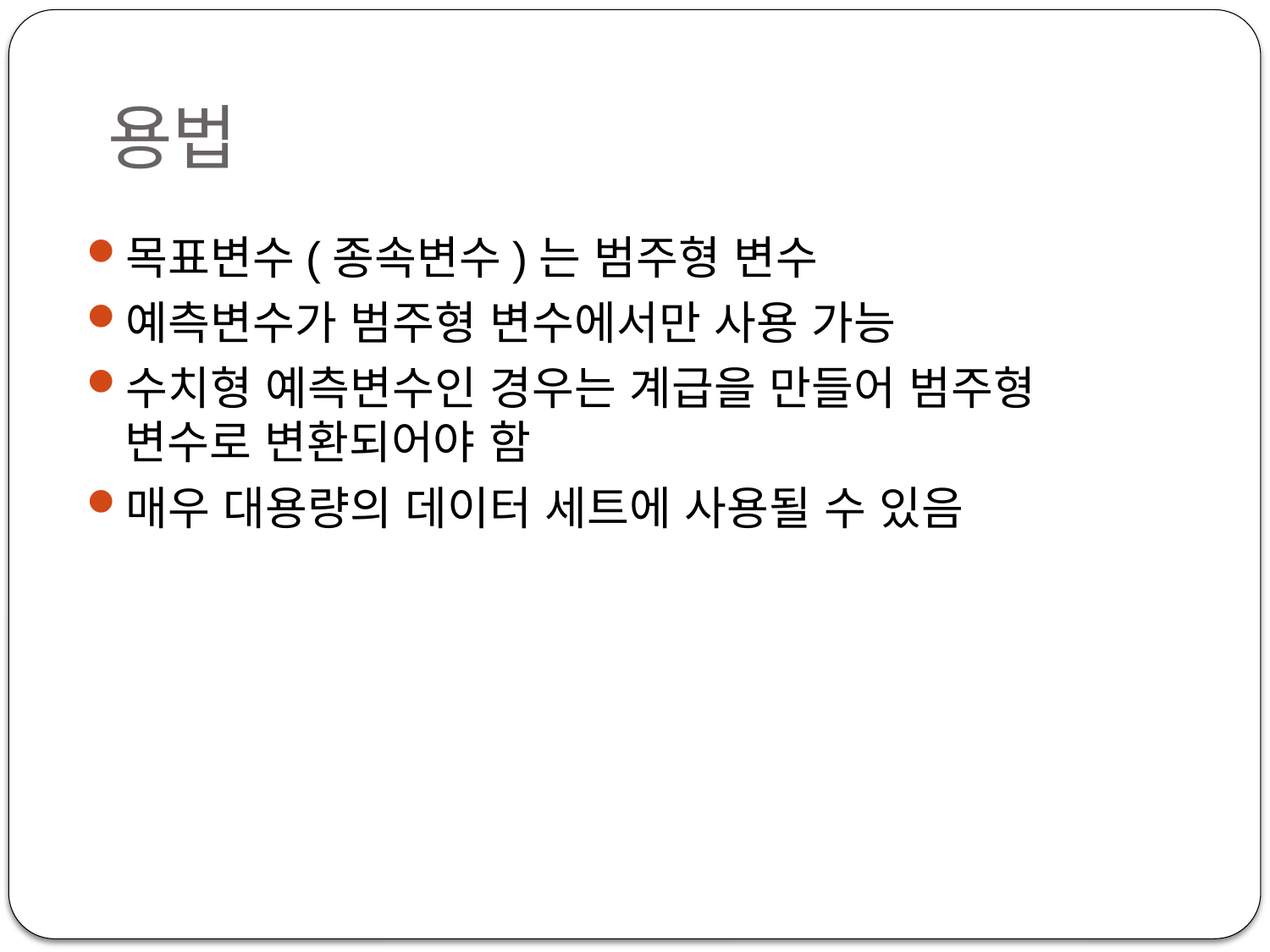

# 용법
목표변수(종속변수)는 범주형 변수
예측변수가 범주형 변수에서만 사용 가능
수치형 예측변수인 경우는 계급을 만들어 범주형 변수로 변환되어야 함
매우 대용량의 데이터 세트에 사용될 수 있음